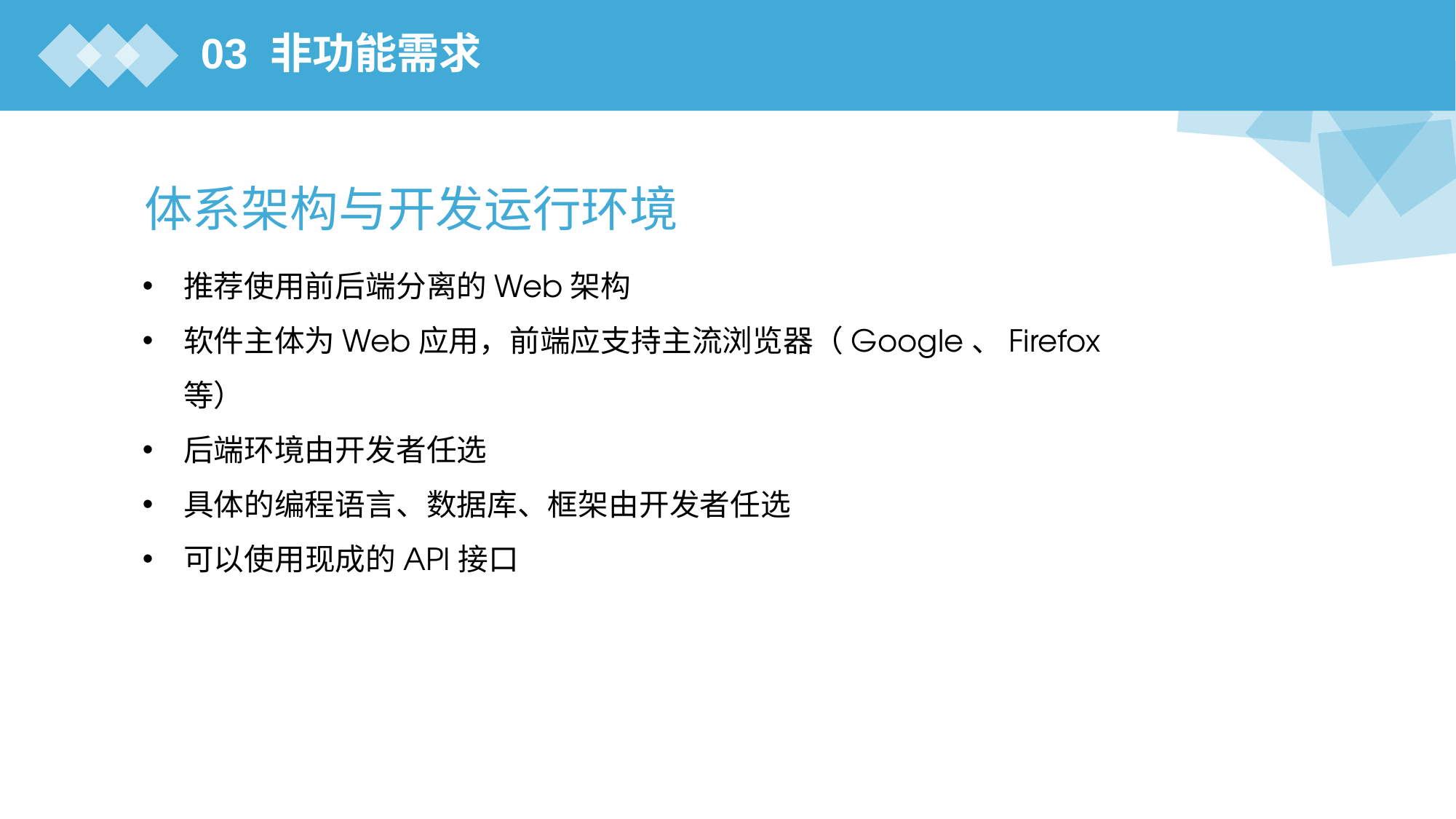

03 非功能需求
体系架构与开发运行环境
推荐使用前后端分离的Web架构
软件主体为Web应用，前端应支持主流浏览器（Google、Firefox等）
后端环境由开发者任选
具体的编程语言、数据库、框架由开发者任选
可以使用现成的API接口